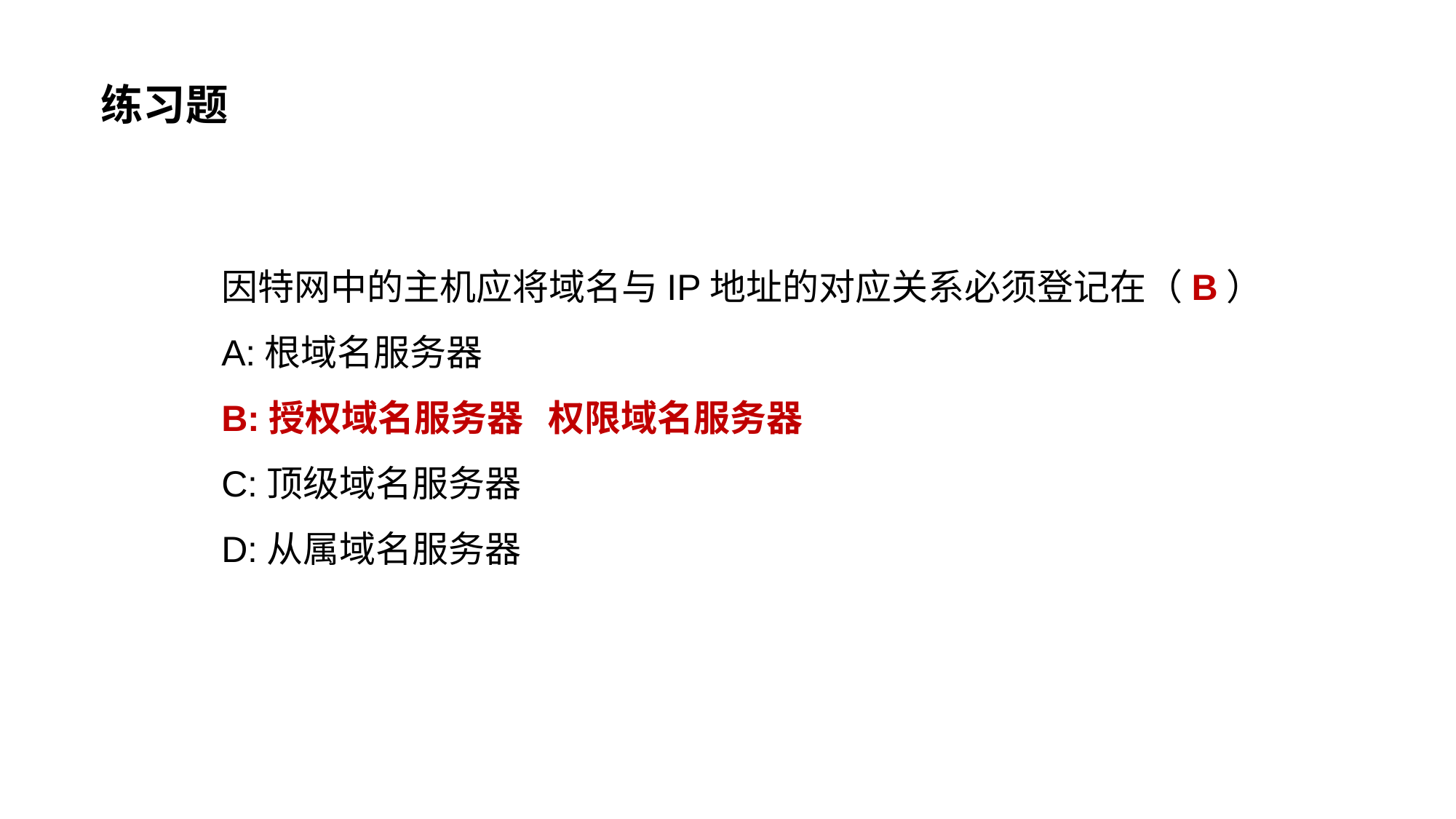

练习题
因特网中的主机应将域名与IP地址的对应关系必须登记在（B）
A:根域名服务器
B:授权域名服务器   权限域名服务器
C:顶级域名服务器
D:从属域名服务器